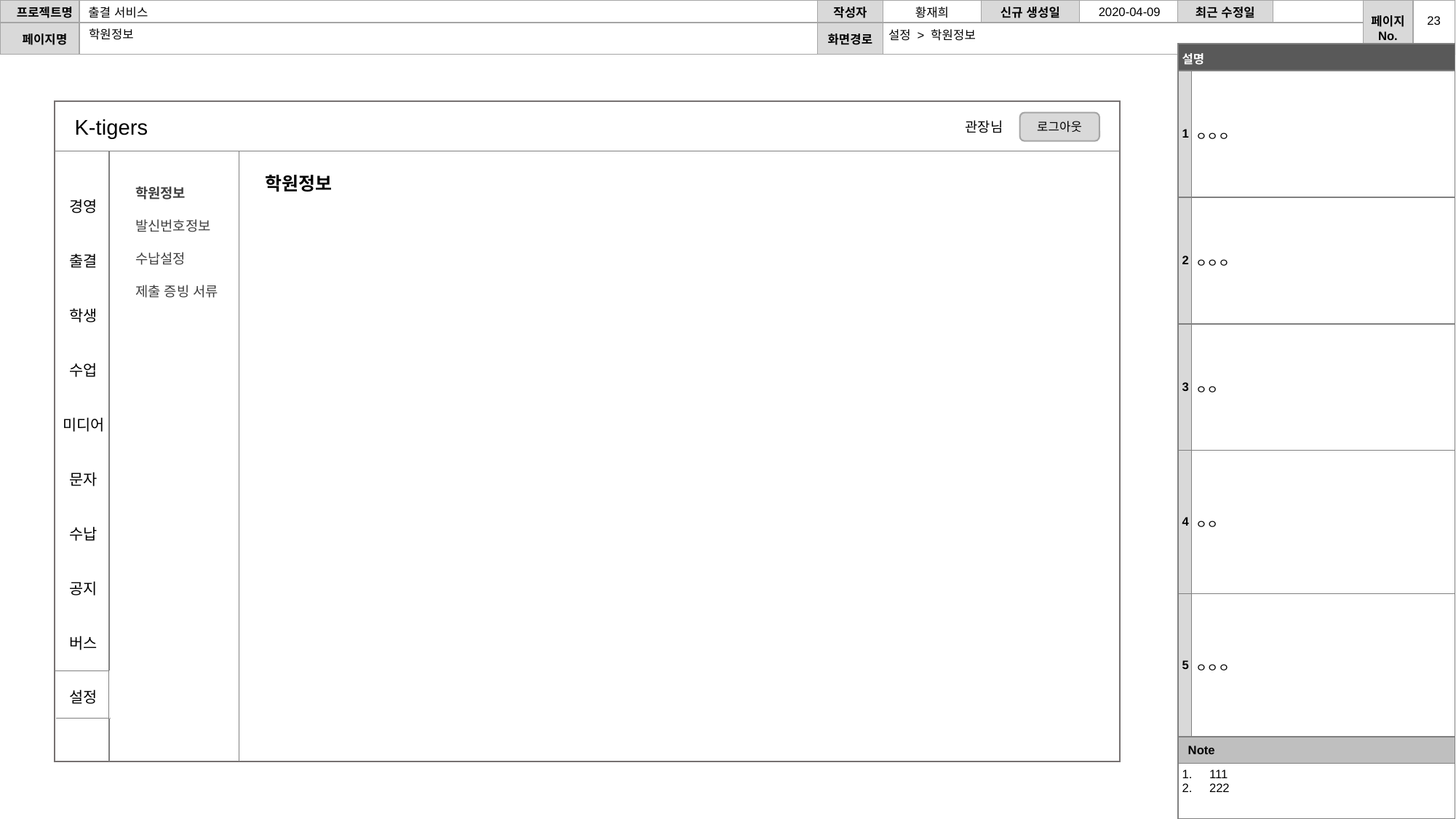

2020-04-09
23
학원정보
설정 > 학원정보
| 설명 |  |
| --- | --- |
| 1 | ㅇㅇㅇ |
| 2 | ㅇㅇㅇ |
| 3 | ㅇㅇ |
| 4 | ㅇㅇ |
| 5 | ㅇㅇㅇ |
| Note |  |
| 111 222 |  |

K-tigers
로그아웃
관장님
학원정보
학원정보

발신번호정보

수납설정

제출 증빙 서류

경영

출결

학생

수업

미디어

문자

수납

공지

버스

설정